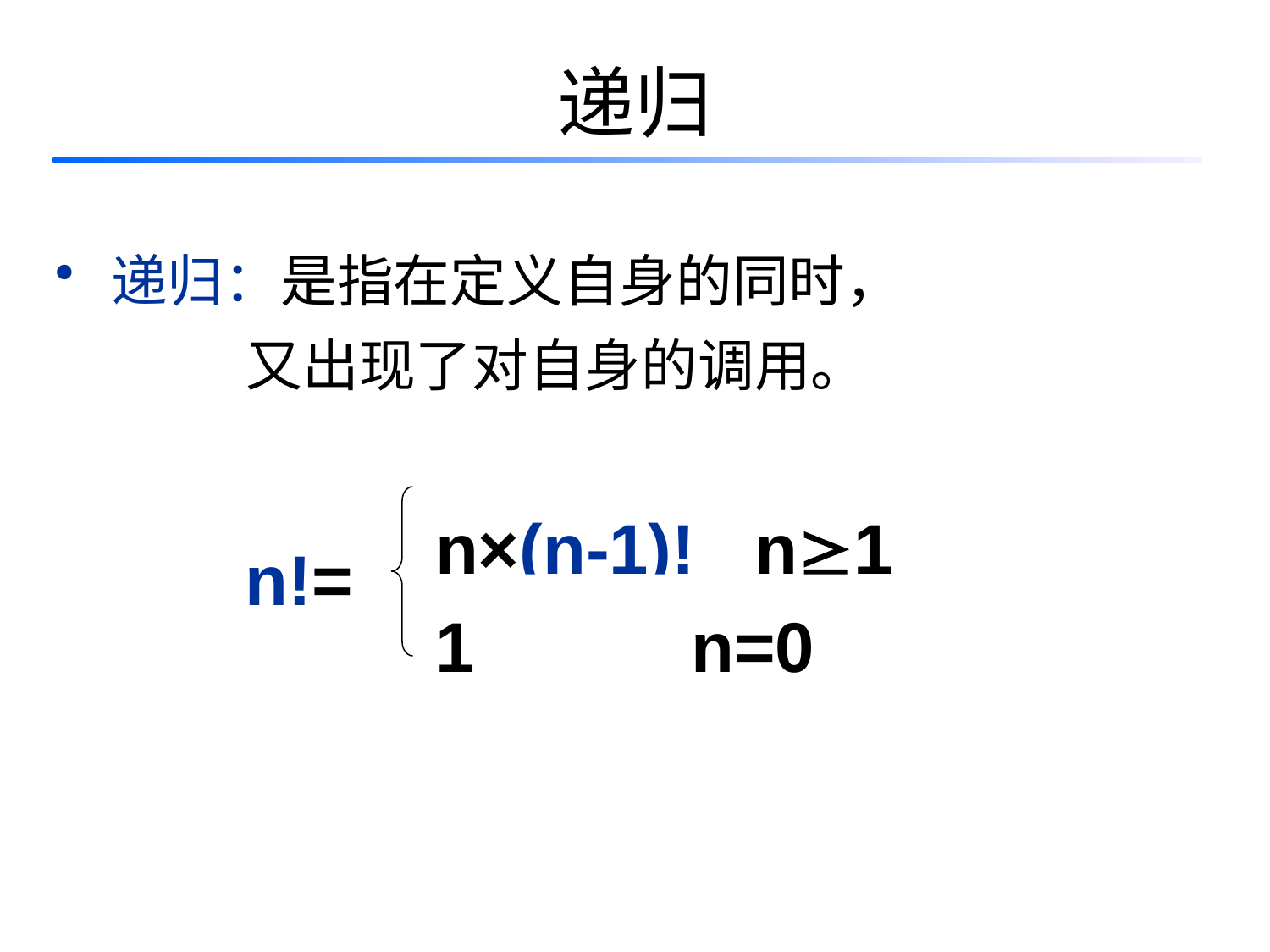

# 递归

 递归：是指在定义自身的同时，
              又出现了对自身的调用。
n×(n-1)!   n≥1

n!=
1           n=0